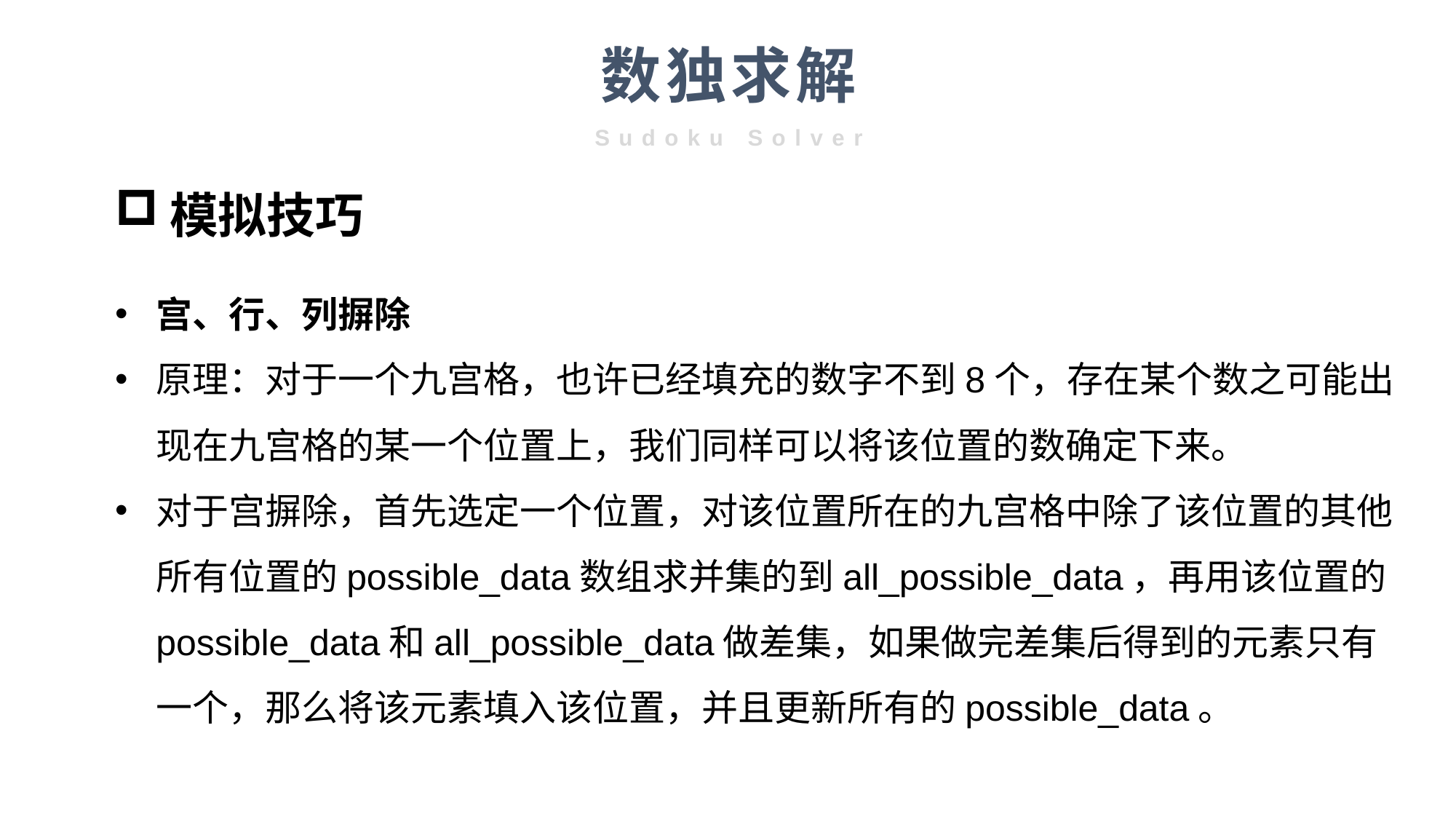

数独求解
Sudoku Solver
模拟技巧
宫、行、列摒除
原理：对于一个九宫格，也许已经填充的数字不到8个，存在某个数之可能出现在九宫格的某一个位置上，我们同样可以将该位置的数确定下来。
对于宫摒除，首先选定一个位置，对该位置所在的九宫格中除了该位置的其他所有位置的possible_data数组求并集的到all_possible_data，再用该位置的possible_data和all_possible_data做差集，如果做完差集后得到的元素只有一个，那么将该元素填入该位置，并且更新所有的possible_data。